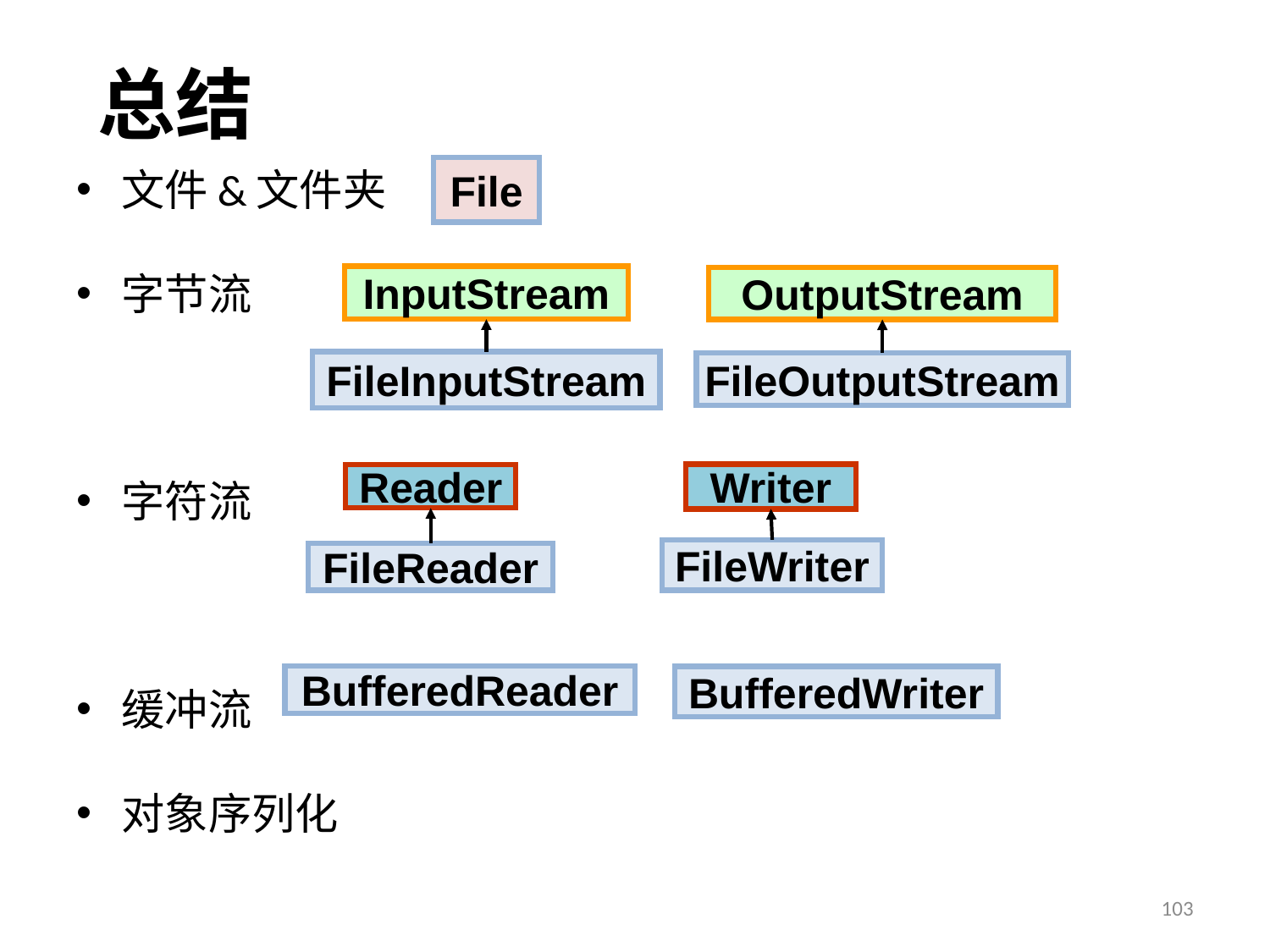

# 总结
文件&文件夹

字节流

字符流

缓冲流

对象序列化
File
InputStream
OutputStream
FileInputStream
FileOutputStream
Writer
Reader
FileWriter
FileReader
BufferedReader
BufferedWriter
103